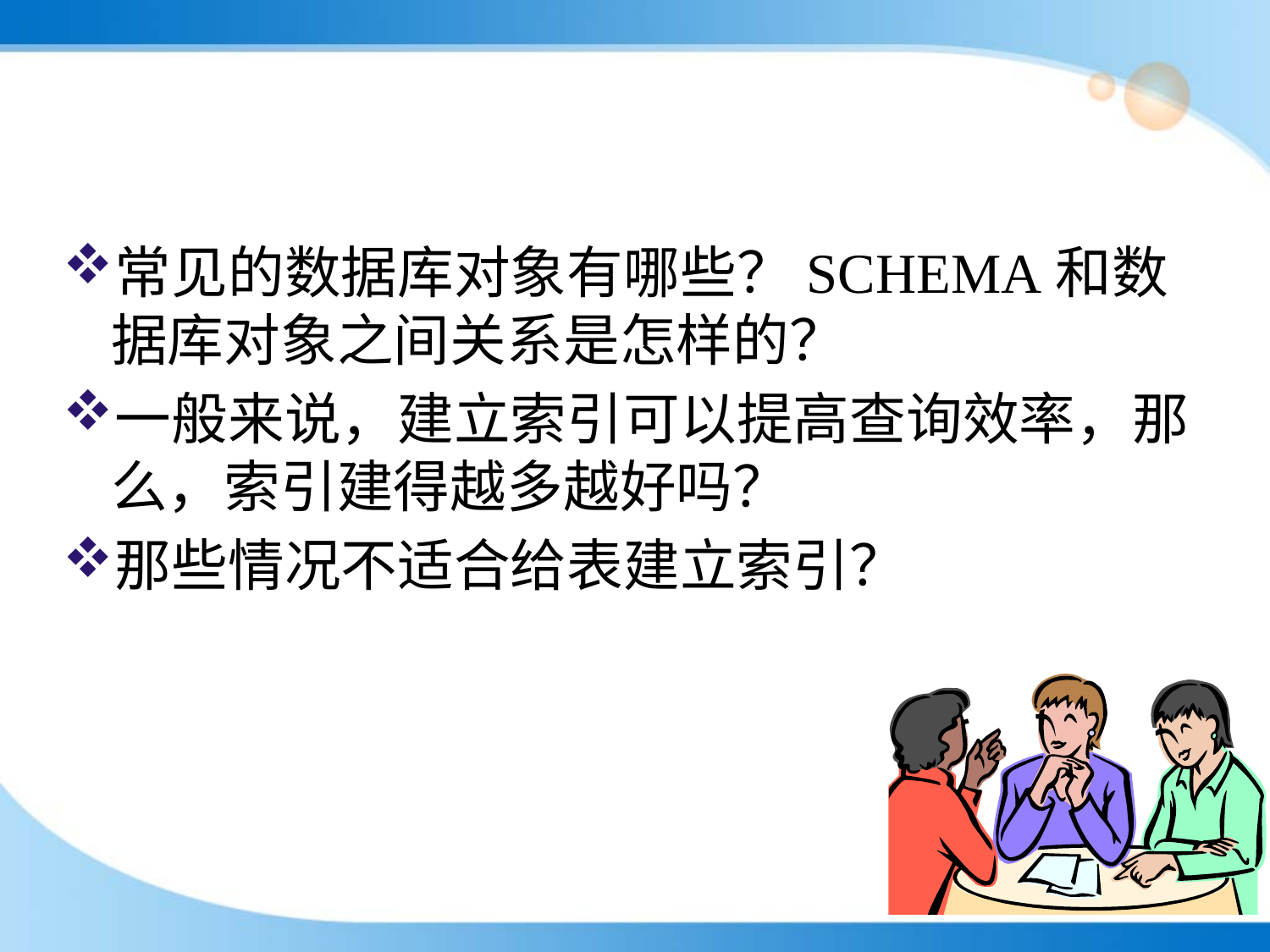

# 常见的数据库对象有哪些？SCHEMA和数据库对象之间关系是怎样的？
一般来说，建立索引可以提高查询效率，那么，索引建得越多越好吗？
那些情况不适合给表建立索引？